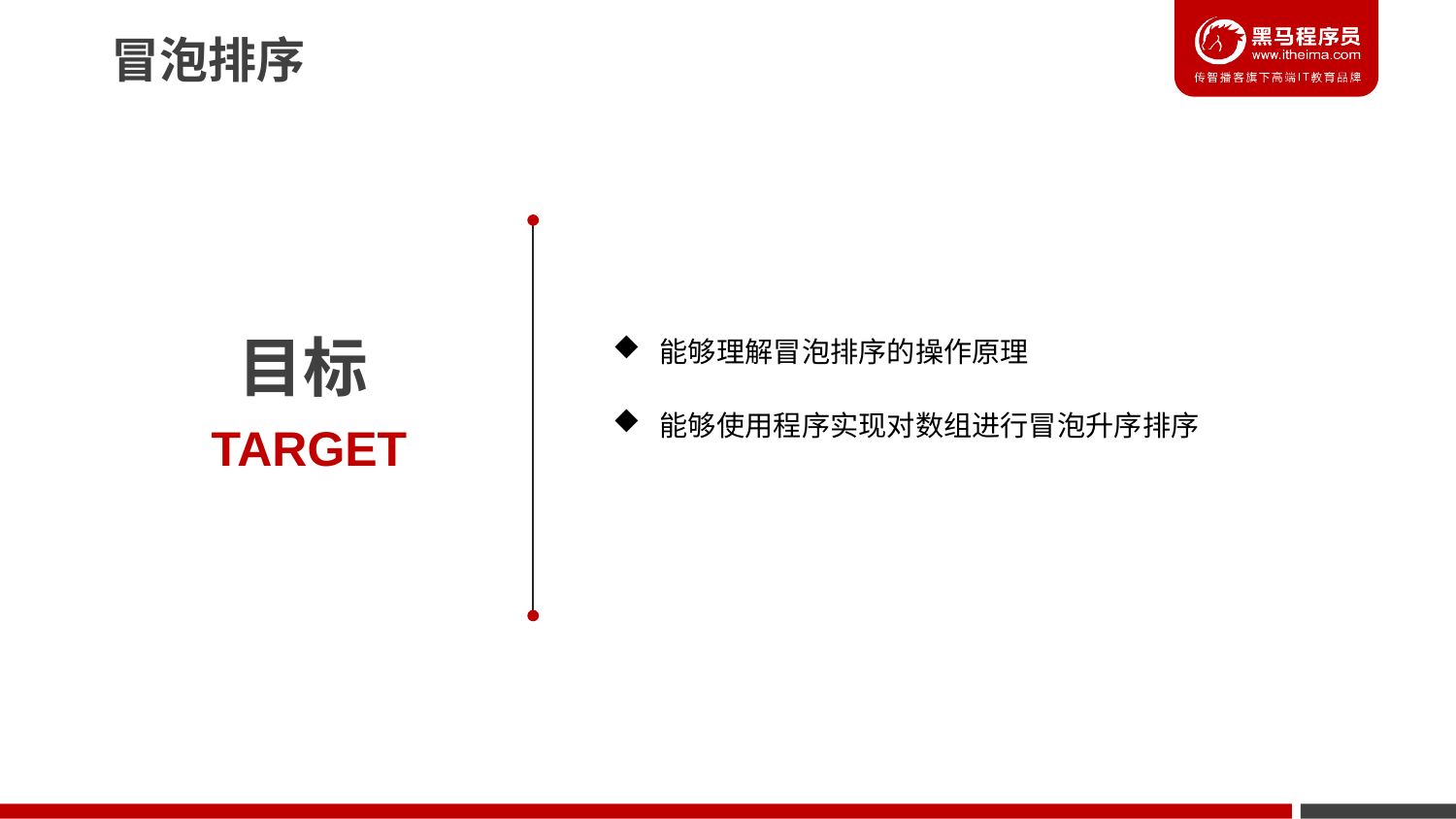

# 冒泡排序
 能够理解冒泡排序的操作原理
 能够使用程序实现对数组进行冒泡升序排序